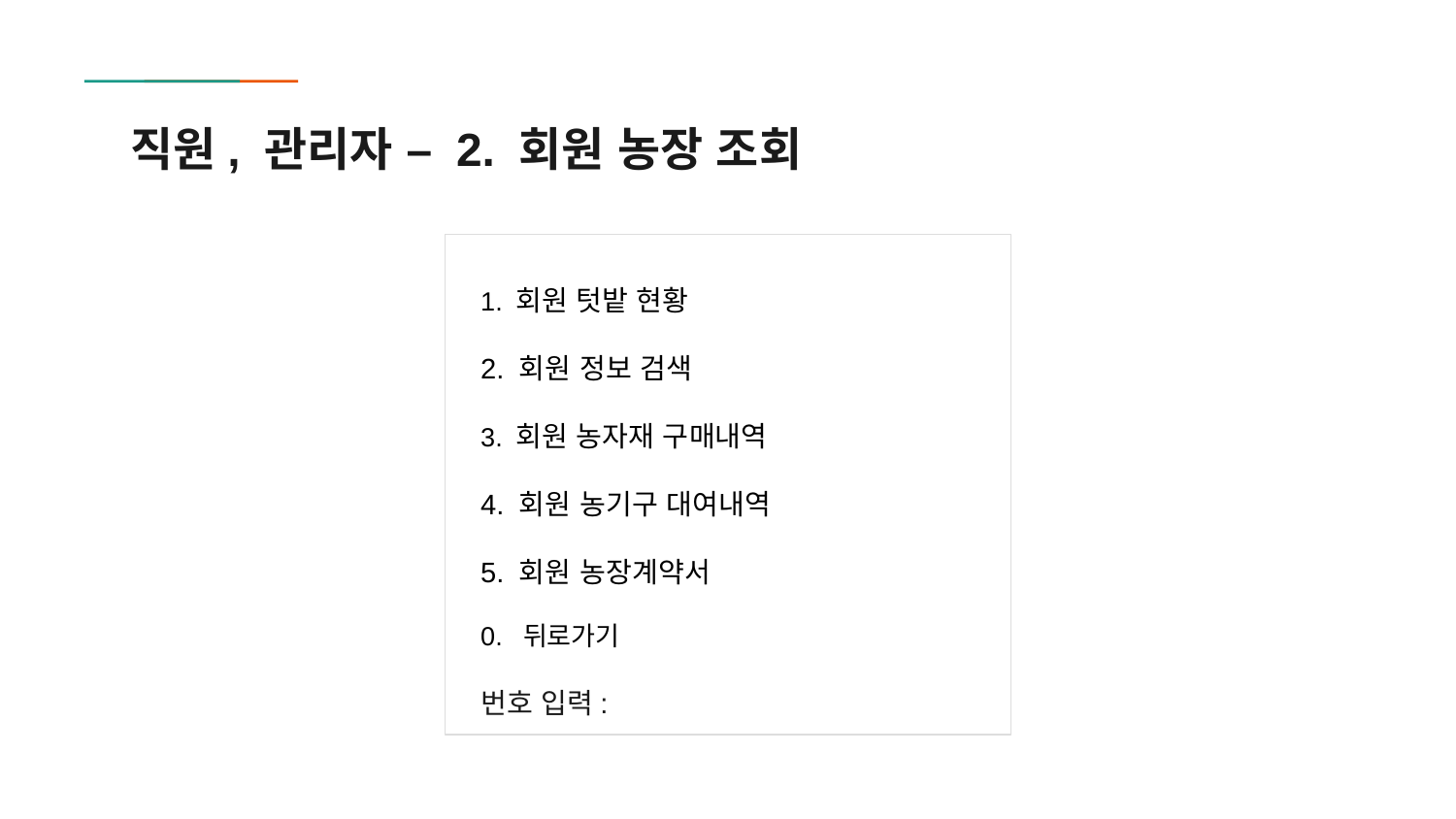

# 직원, 관리자 – 2. 회원 농장 조회
1. 회원 텃밭 현황
2. 회원 정보 검색
3. 회원 농자재 구매내역
4. 회원 농기구 대여내역
5. 회원 농장계약서
0.  뒤로가기
번호 입력: